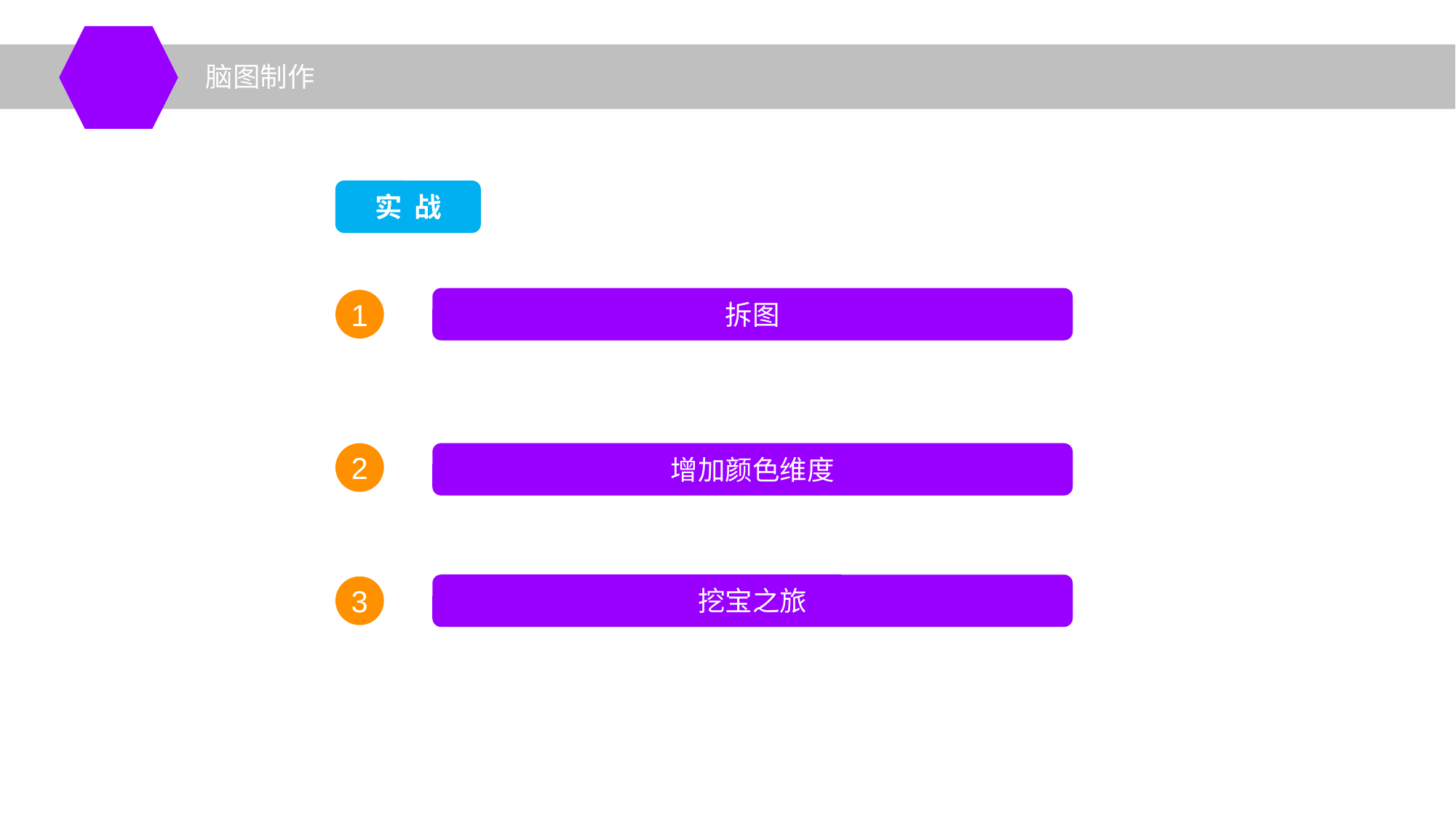

脑图制作
实  战

拆图
1
2

增加颜色维度

挖宝之旅
3